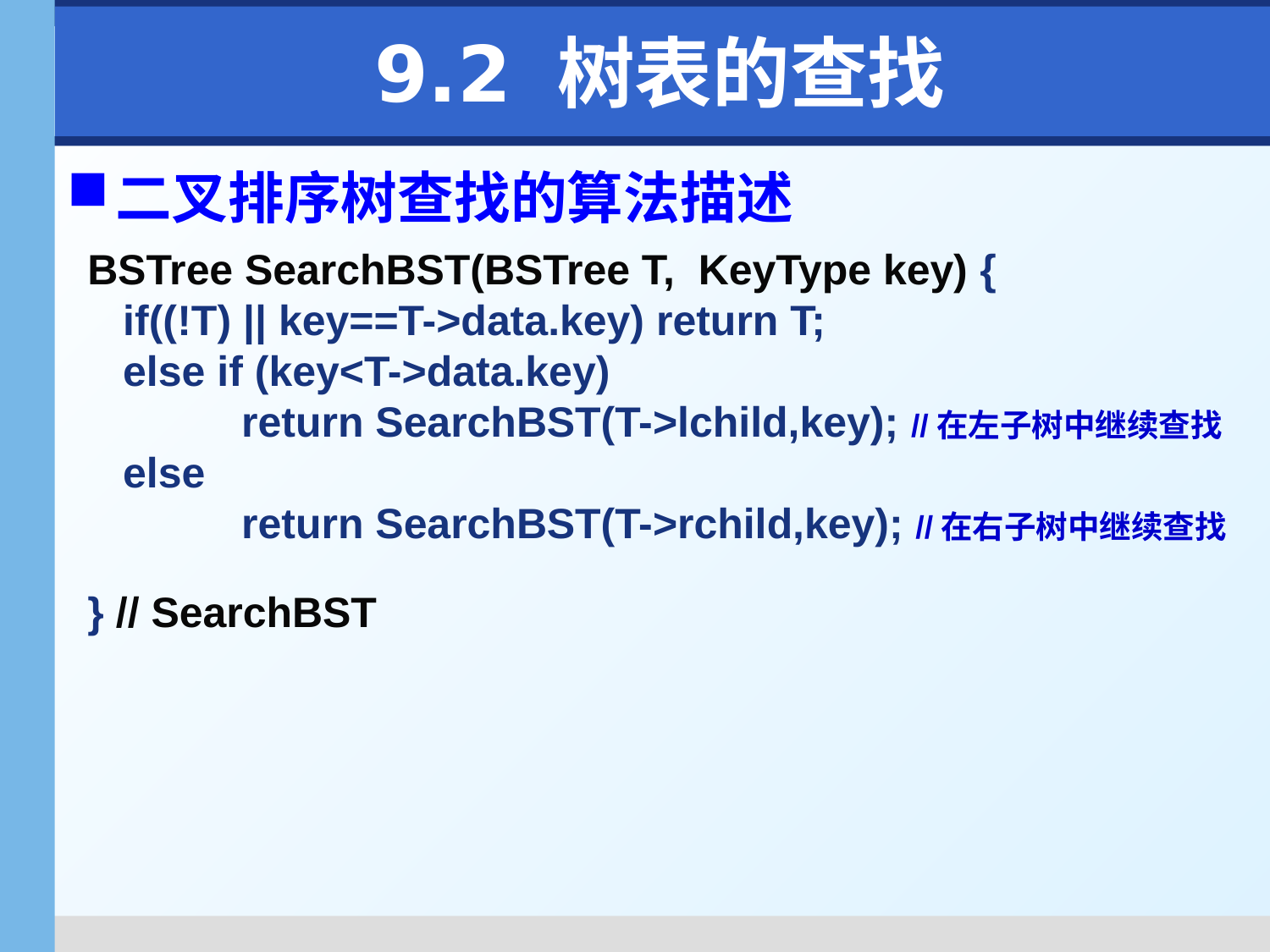

# 9.2 树表的查找
二叉排序树查找的算法描述

BSTree SearchBST(BSTree T,  KeyType key) {
   if((!T) || key==T->data.key) return T;
   else if (key<T->data.key)
             return SearchBST(T->lchild,key); //在左子树中继续查找
   else
             return SearchBST(T->rchild,key); //在右子树中继续查找
} // SearchBST